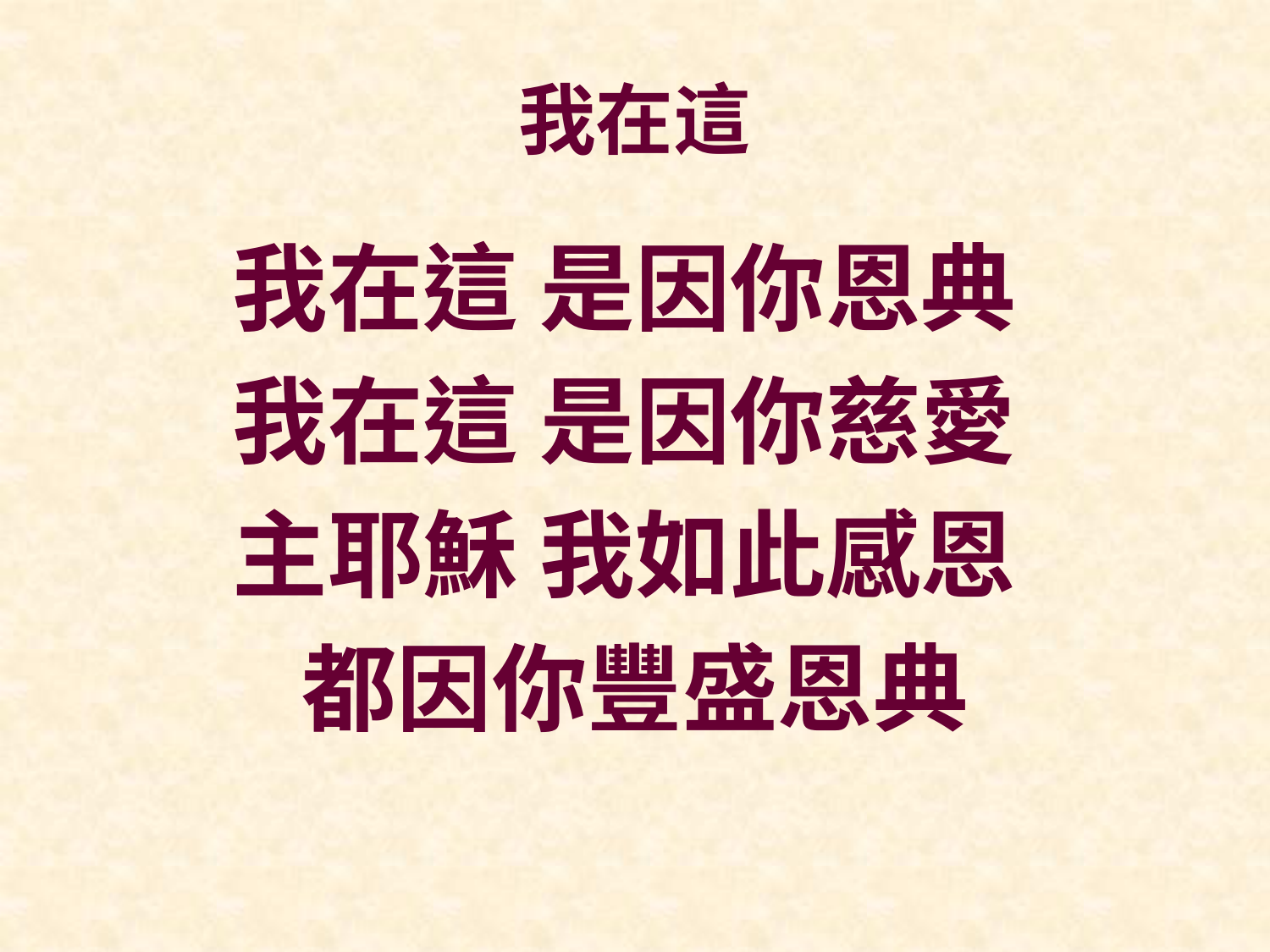

# 我在這
我在這 是因你恩典
我在這 是因你慈愛
主耶穌 我如此感恩
都因你豐盛恩典